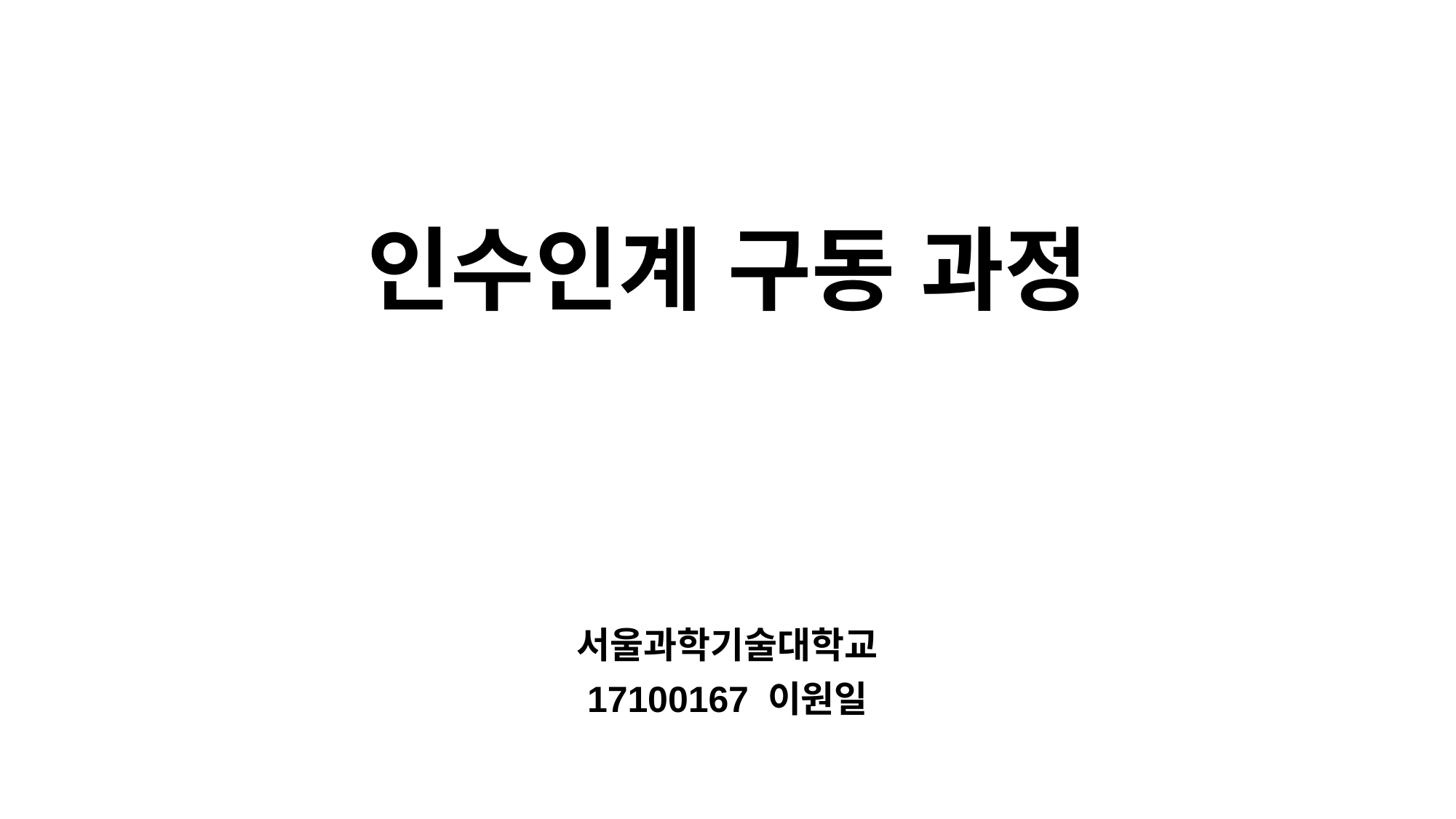

# 인수인계 구동 과정
서울과학기술대학교
17100167 이원일